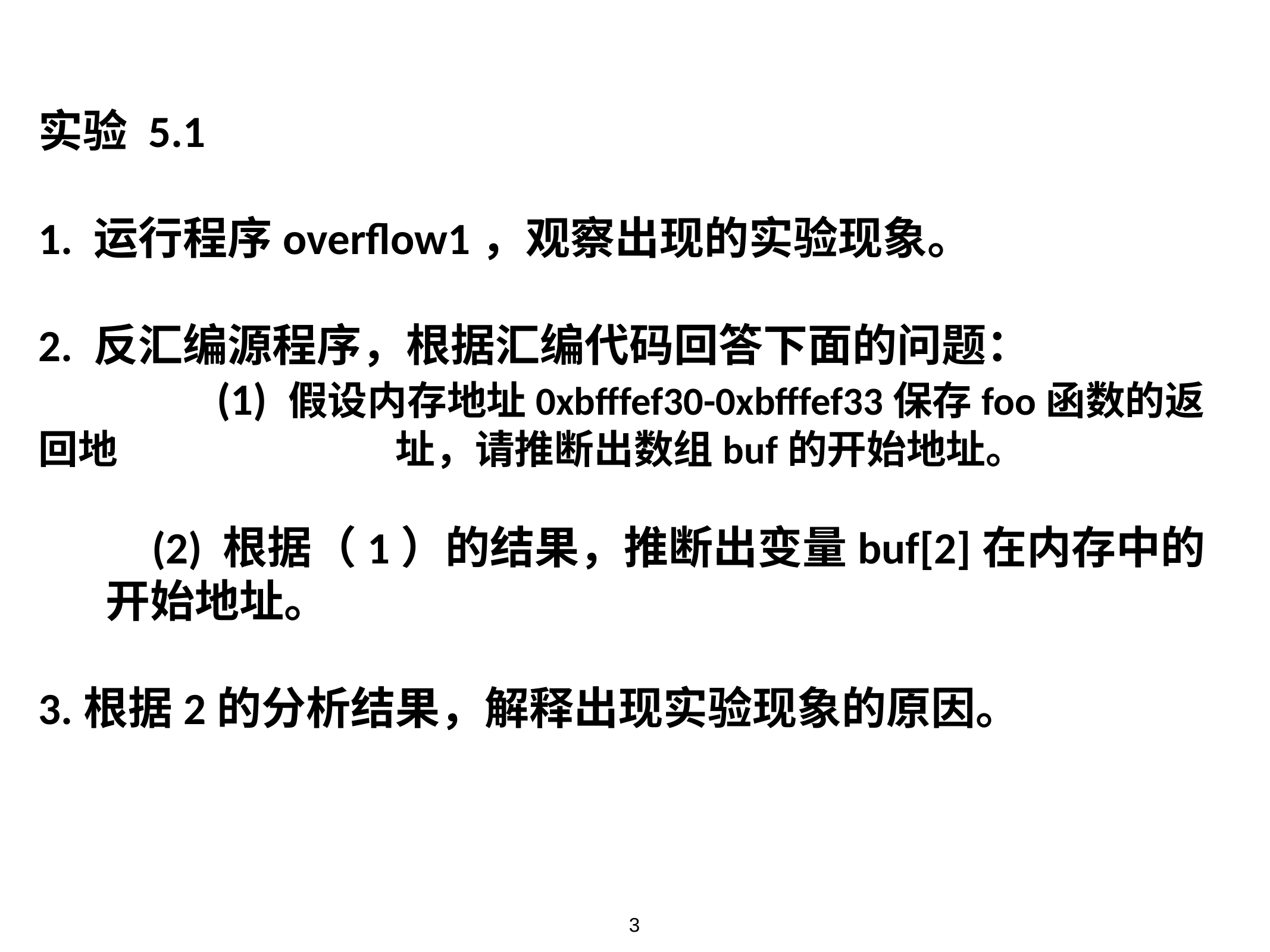

实验 5.1

1. 运行程序overflow1，观察出现的实验现象。

2. 反汇编源程序，根据汇编代码回答下面的问题：
		(1) 假设内存地址0xbfffef30-0xbfffef33保存foo函数的返回地				址，请推断出数组buf的开始地址。

  (2) 根据（1）的结果，推断出变量buf[2]在内存中的开始地址。

3.根据2的分析结果，解释出现实验现象的原因。
3